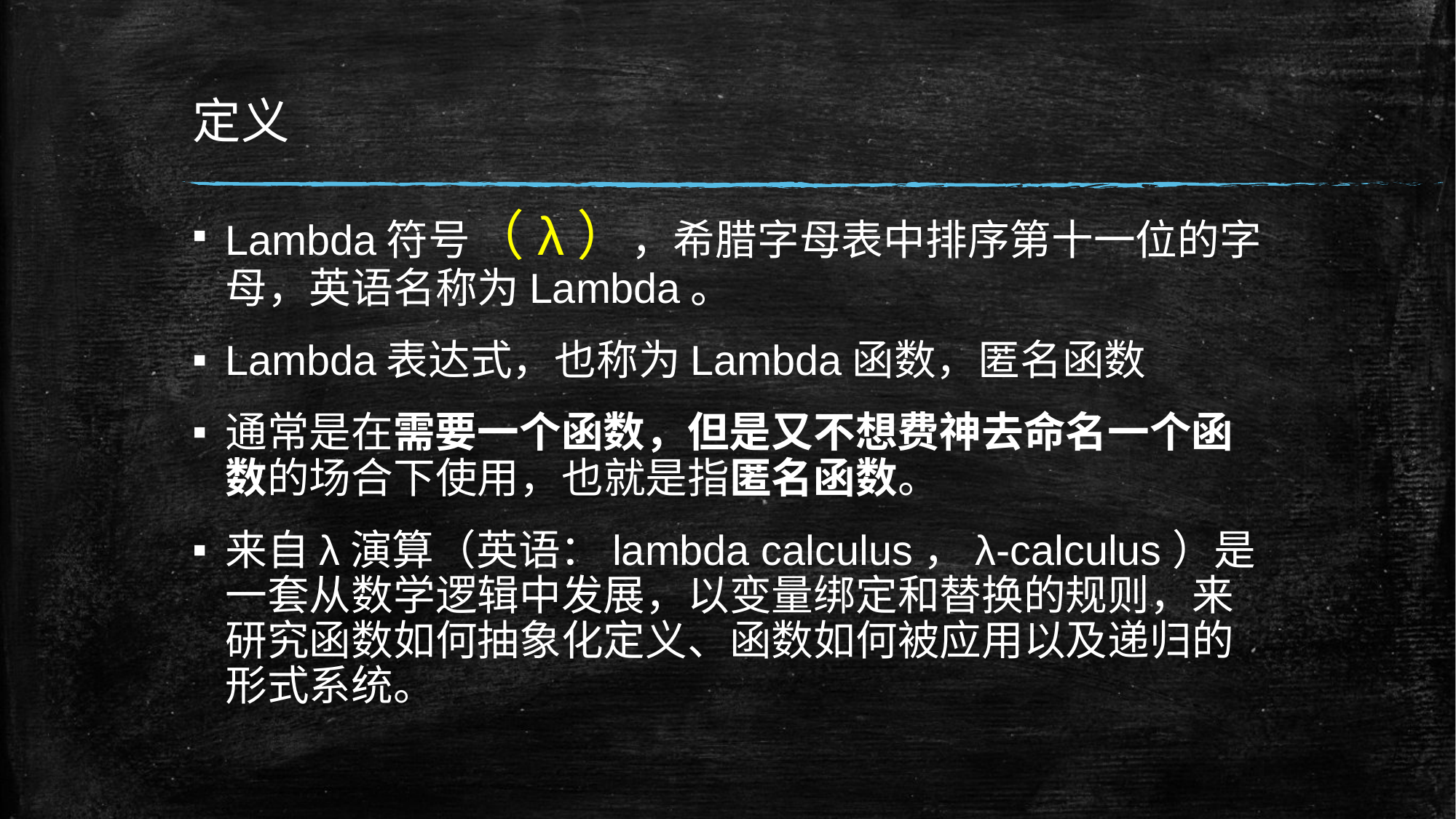

# 定义
Lambda符号（λ），希腊字母表中排序第十一位的字母，英语名称为Lambda。
Lambda表达式，也称为Lambda函数，匿名函数
通常是在需要一个函数，但是又不想费神去命名一个函数的场合下使用，也就是指匿名函数。
来自λ演算（英语：lambda calculus，λ-calculus）是一套从数学逻辑中发展，以变量绑定和替换的规则，来研究函数如何抽象化定义、函数如何被应用以及递归的形式系统。